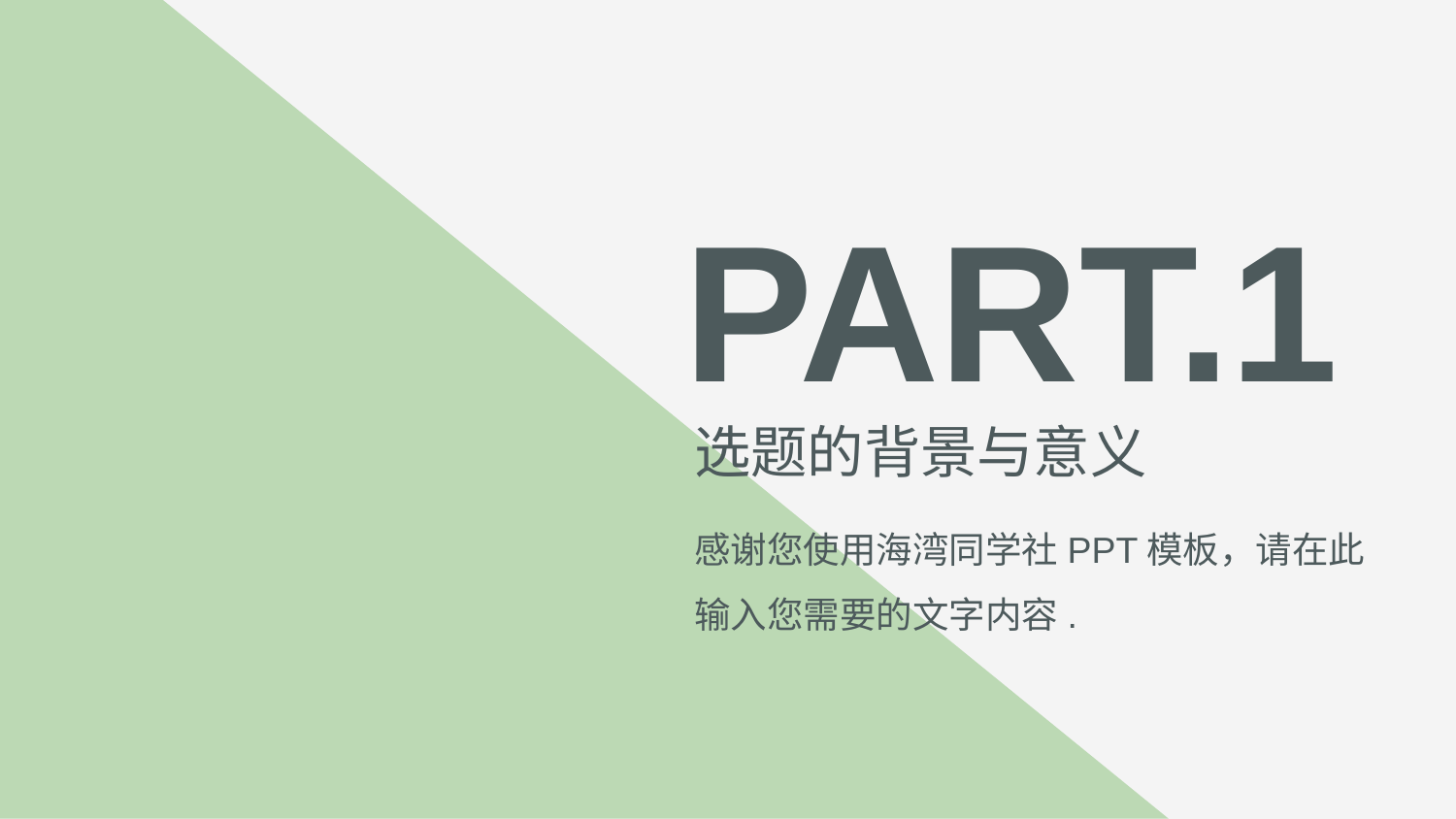

PART.1
选题的背景与意义
感谢您使用海湾同学社PPT模板，请在此输入您需要的文字内容.